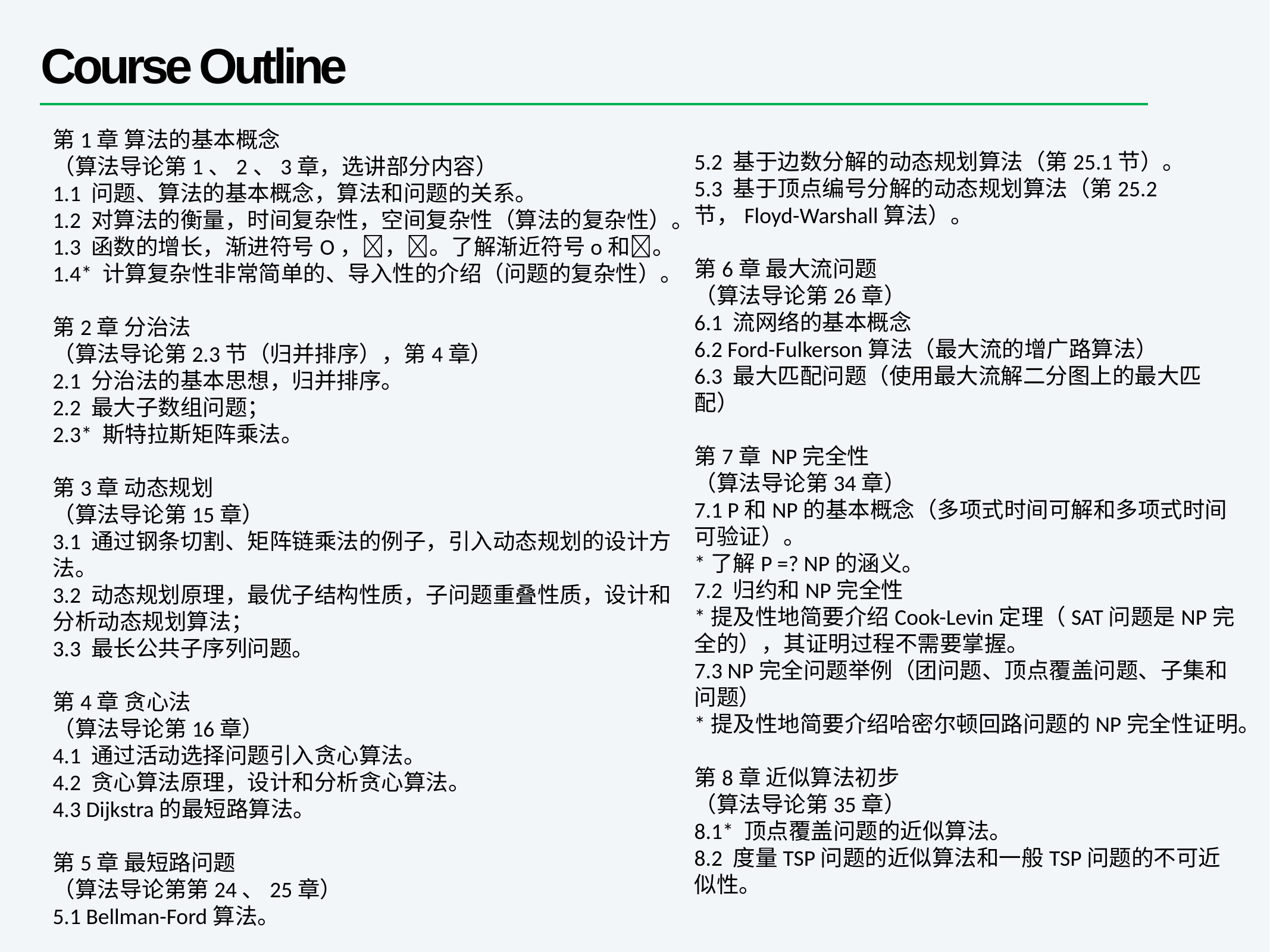

Course Outline

第1章 算法的基本概念
（算法导论第1、2、3章，选讲部分内容）
1.1 问题、算法的基本概念，算法和问题的关系。
1.2 对算法的衡量，时间复杂性，空间复杂性（算法的复杂性）。
1.3 函数的增长，渐进符号O，Ω，Θ。了解渐近符号o和ω。
1.4* 计算复杂性非常简单的、导入性的介绍（问题的复杂性）。

第2章 分治法
（算法导论第2.3节（归并排序），第4章）
2.1 分治法的基本思想，归并排序。
2.2 最大子数组问题；
2.3* 斯特拉斯矩阵乘法。

第3章 动态规划
（算法导论第15章）
3.1 通过钢条切割、矩阵链乘法的例子，引入动态规划的设计方法。
3.2 动态规划原理，最优子结构性质，子问题重叠性质，设计和分析动态规划算法；
3.3 最长公共子序列问题。

第4章 贪心法
（算法导论第16章）
4.1 通过活动选择问题引入贪心算法。
4.2 贪心算法原理，设计和分析贪心算法。
4.3 Dijkstra的最短路算法。

第5章 最短路问题
（算法导论第第24、25章）
5.1 Bellman-Ford算法。
5.2 基于边数分解的动态规划算法（第25.1节）。
5.3 基于顶点编号分解的动态规划算法（第25.2节，Floyd-Warshall算法）。

第6章 最大流问题
（算法导论第26章）
6.1 流网络的基本概念
6.2 Ford-Fulkerson算法（最大流的增广路算法）
6.3 最大匹配问题（使用最大流解二分图上的最大匹配）

第7章 NP完全性
（算法导论第34章）
7.1 P和NP的基本概念（多项式时间可解和多项式时间可验证）。
*了解P =? NP的涵义。
7.2 归约和NP完全性
*提及性地简要介绍Cook-Levin定理（SAT问题是NP完全的），其证明过程不需要掌握。
7.3 NP完全问题举例（团问题、顶点覆盖问题、子集和问题）
*提及性地简要介绍哈密尔顿回路问题的NP完全性证明。

第8章 近似算法初步
（算法导论第35章）
8.1* 顶点覆盖问题的近似算法。
8.2 度量TSP问题的近似算法和一般TSP问题的不可近似性。